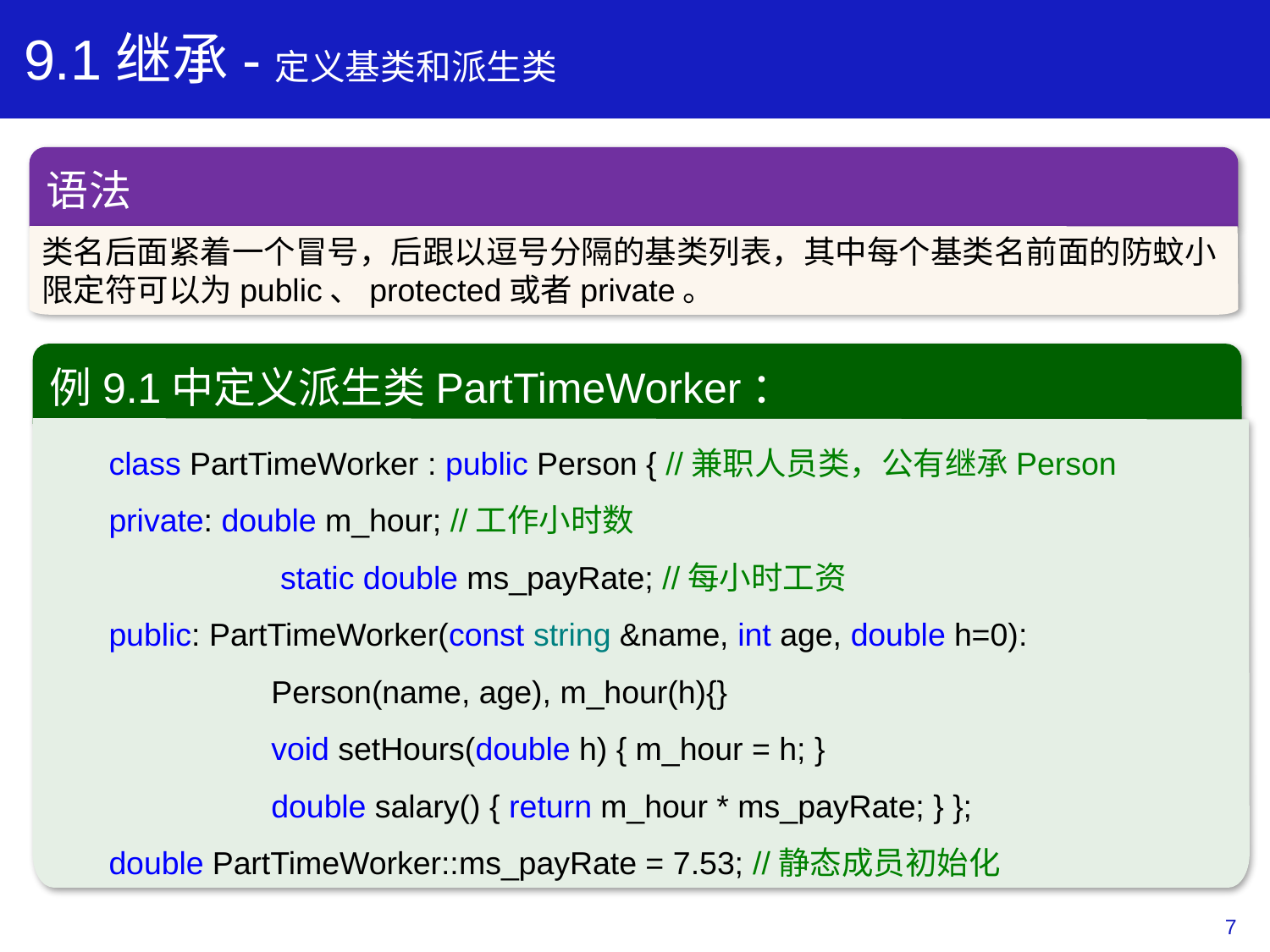

9.1继承-定义基类和派生类
语法
类名后面紧着一个冒号，后跟以逗号分隔的基类列表，其中每个基类名前面的防蚊小限定符可以为public、protected或者private。
学习目标
例9.1中定义派生类PartTimeWorker：
class PartTimeWorker : public Person { //兼职人员类，公有继承Person
private: double m_hour; //工作小时数
	     static double ms_payRate; //每小时工资
public: PartTimeWorker(const string &name, int age, double h=0):
	    Person(name, age), m_hour(h){}
	    void setHours(double h) { m_hour = h; }
	    double salary() { return m_hour * ms_payRate; } };
double PartTimeWorker::ms_payRate = 7.53; //静态成员初始化
7